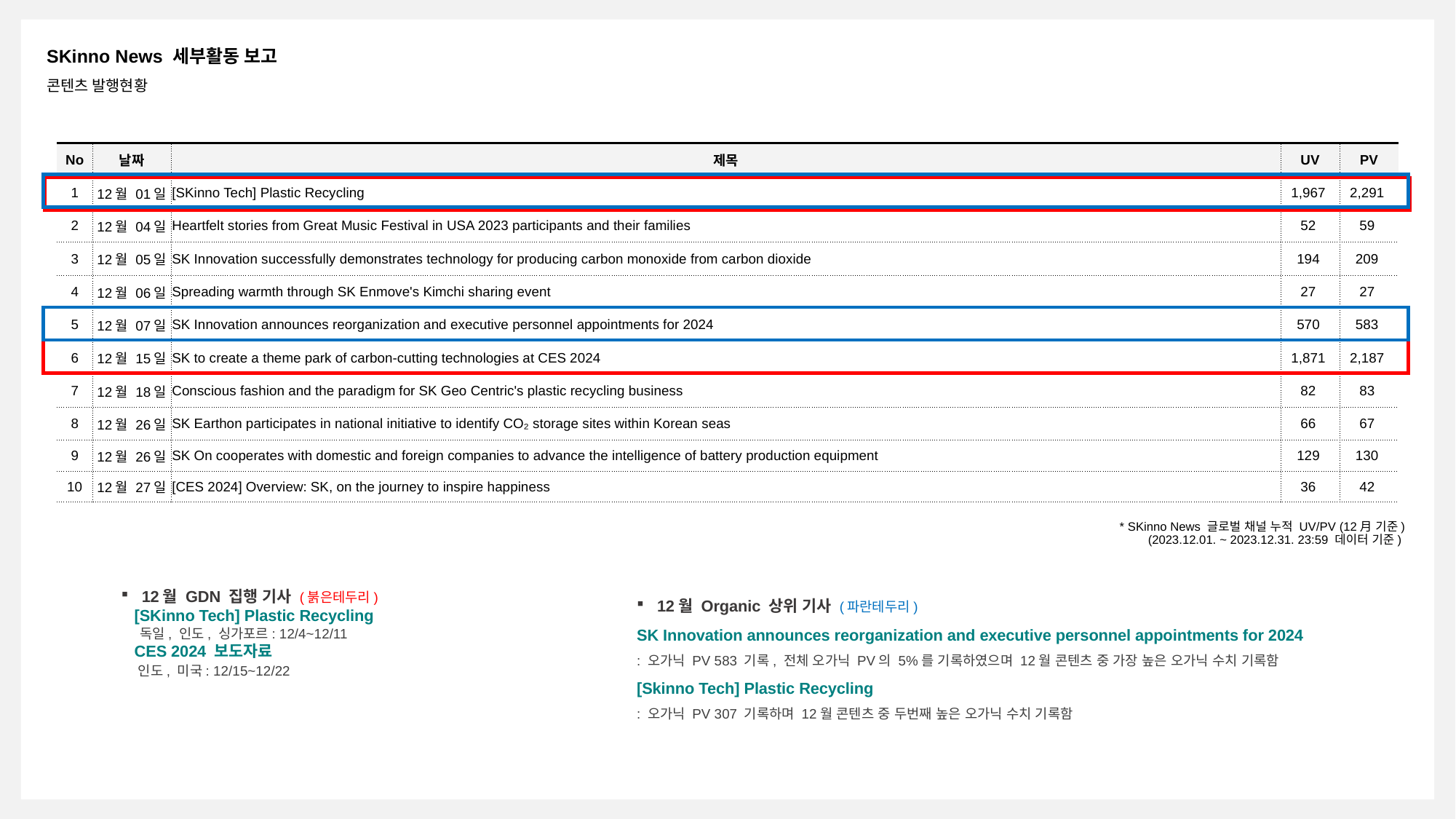

SKinno News 세부활동 보고
콘텐츠 발행현황
| No | 날짜 | 제목 | UV | PV |
| --- | --- | --- | --- | --- |
| 1 | 12월 01일 | [SKinno Tech] Plastic Recycling | 1,967 | 2,291 |
| 2 | 12월 04일 | Heartfelt stories from Great Music Festival in USA 2023 participants and their families | 52 | 59 |
| 3 | 12월 05일 | SK Innovation successfully demonstrates technology for producing carbon monoxide from carbon dioxide | 194 | 209 |
| 4 | 12월 06일 | Spreading warmth through SK Enmove's Kimchi sharing event | 27 | 27 |
| 5 | 12월 07일 | SK Innovation announces reorganization and executive personnel appointments for 2024 | 570 | 583 |
| 6 | 12월 15일 | SK to create a theme park of carbon-cutting technologies at CES 2024 | 1,871 | 2,187 |
| 7 | 12월 18일 | Conscious fashion and the paradigm for SK Geo Centric's plastic recycling business | 82 | 83 |
| 8 | 12월 26일 | SK Earthon participates in national initiative to identify CO₂ storage sites within Korean seas | 66 | 67 |
| 9 | 12월 26일 | SK On cooperates with domestic and foreign companies to advance the intelligence of battery production equipment | 129 | 130 |
| 10 | 12월 27일 | [CES 2024] Overview: SK, on the journey to inspire happiness | 36 | 42 |

* SKinno News 글로벌 채널 누적 UV/PV (12月 기준)
(2023.12.01. ~ 2023.12.31. 23:59 데이터 기준)
12월 GDN 집행 기사 (붉은테두리)
   [SKinno Tech] Plastic Recycling
    독일, 인도, 싱가포르: 12/4~12/11
   CES 2024 보도자료
   인도, 미국: 12/15~12/22

12월 Organic 상위 기사 (파란테두리)
SK Innovation announces reorganization and executive personnel appointments for 2024
: 오가닉 PV 583 기록, 전체 오가닉 PV의 5%를 기록하였으며 12월 콘텐츠 중 가장 높은 오가닉 수치 기록함
[Skinno Tech] Plastic Recycling
: 오가닉 PV 307 기록하며 12월 콘텐츠 중 두번째 높은 오가닉 수치 기록함